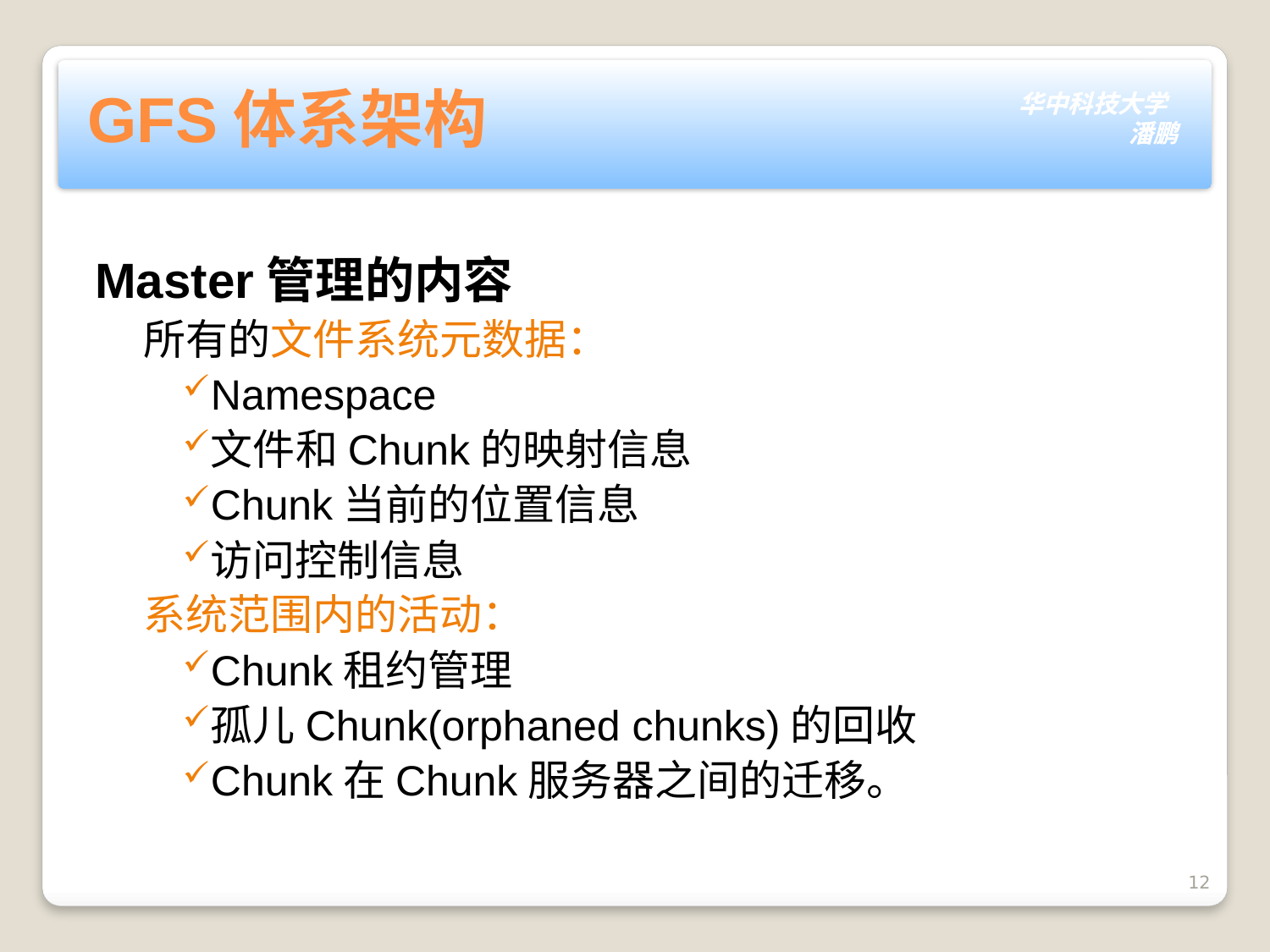

# GFS体系架构
Master管理的内容
    所有的文件系统元数据：
Namespace
文件和Chunk的映射信息
Chunk当前的位置信息
访问控制信息
    系统范围内的活动：
Chunk租约管理
孤儿Chunk(orphaned chunks)的回收
Chunk在Chunk服务器之间的迁移。
12